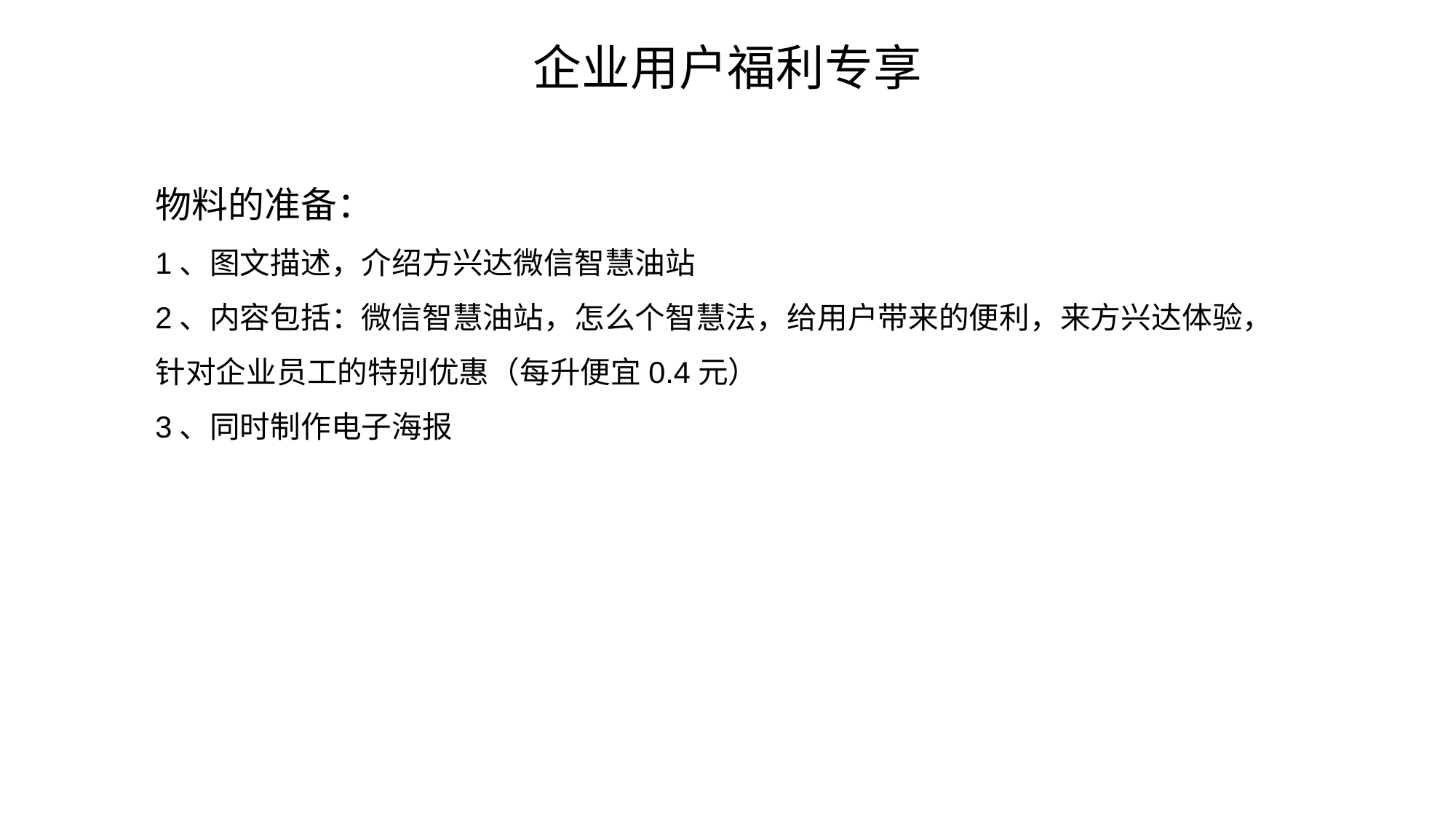

企业用户福利专享
物料的准备：
1、图文描述，介绍方兴达微信智慧油站
2、内容包括：微信智慧油站，怎么个智慧法，给用户带来的便利，来方兴达体验，针对企业员工的特别优惠（每升便宜0.4元）
3、同时制作电子海报